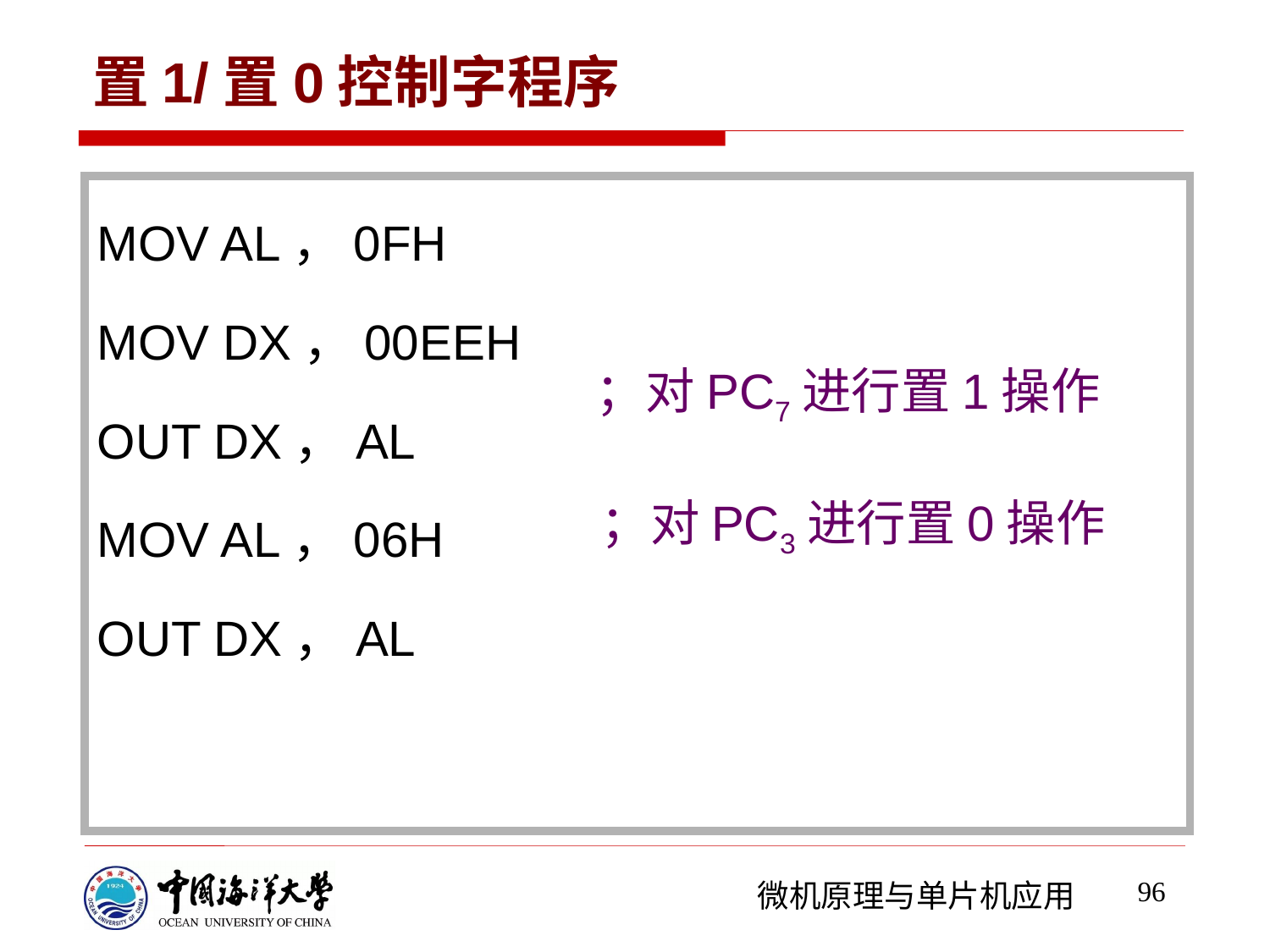

# 置1/置0控制字程序
MOV AL，0FH
MOV DX，00EEH
OUT DX，AL
MOV AL，06H
OUT DX，AL
；对PC7进行置1操作
；对PC3进行置0操作
96